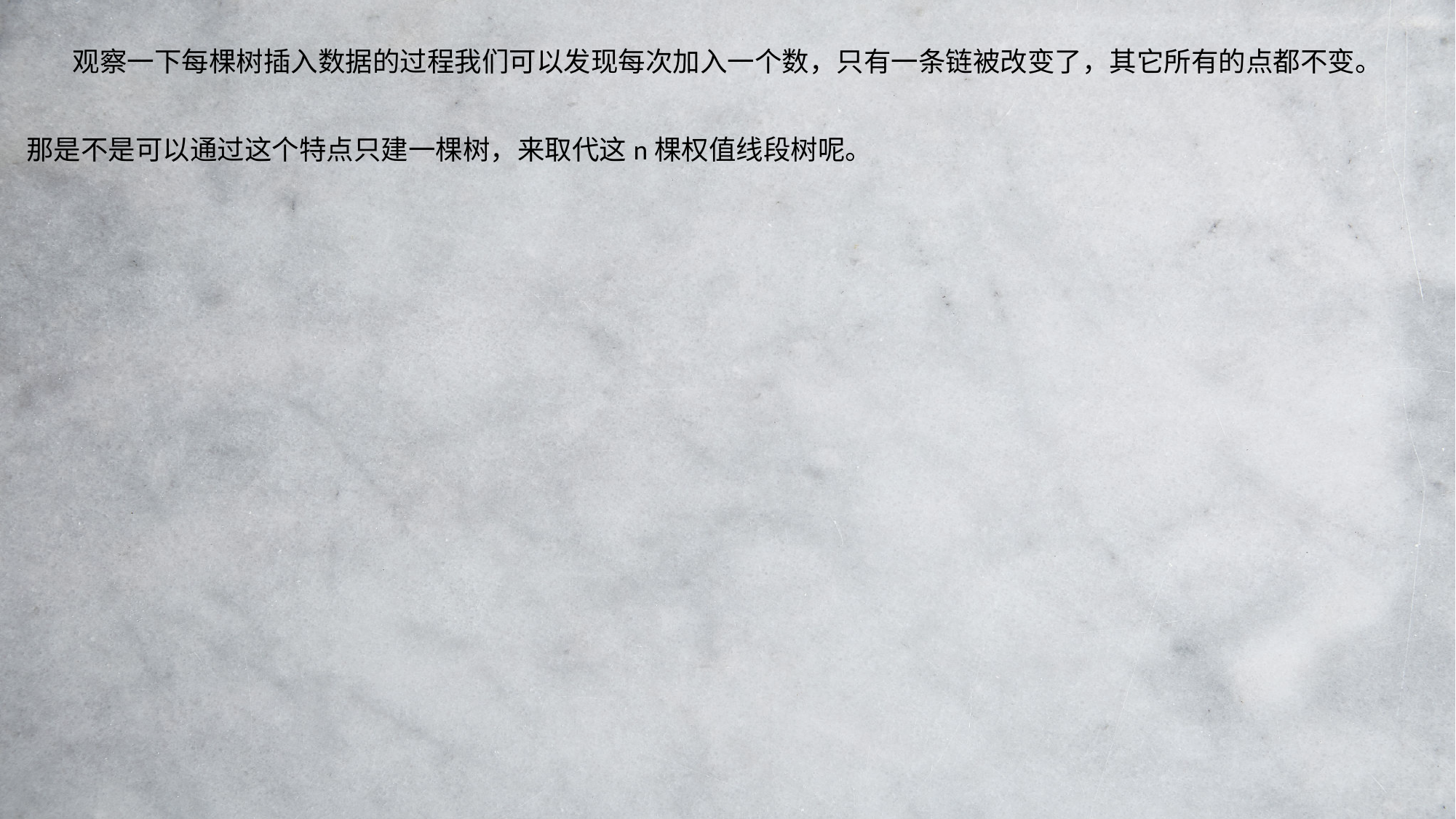

观察一下每棵树插入数据的过程我们可以发现每次加入一个数，只有一条链被改变了，其它所有的点都不变。

那是不是可以通过这个特点只建一棵树，来取代这n棵权值线段树呢。